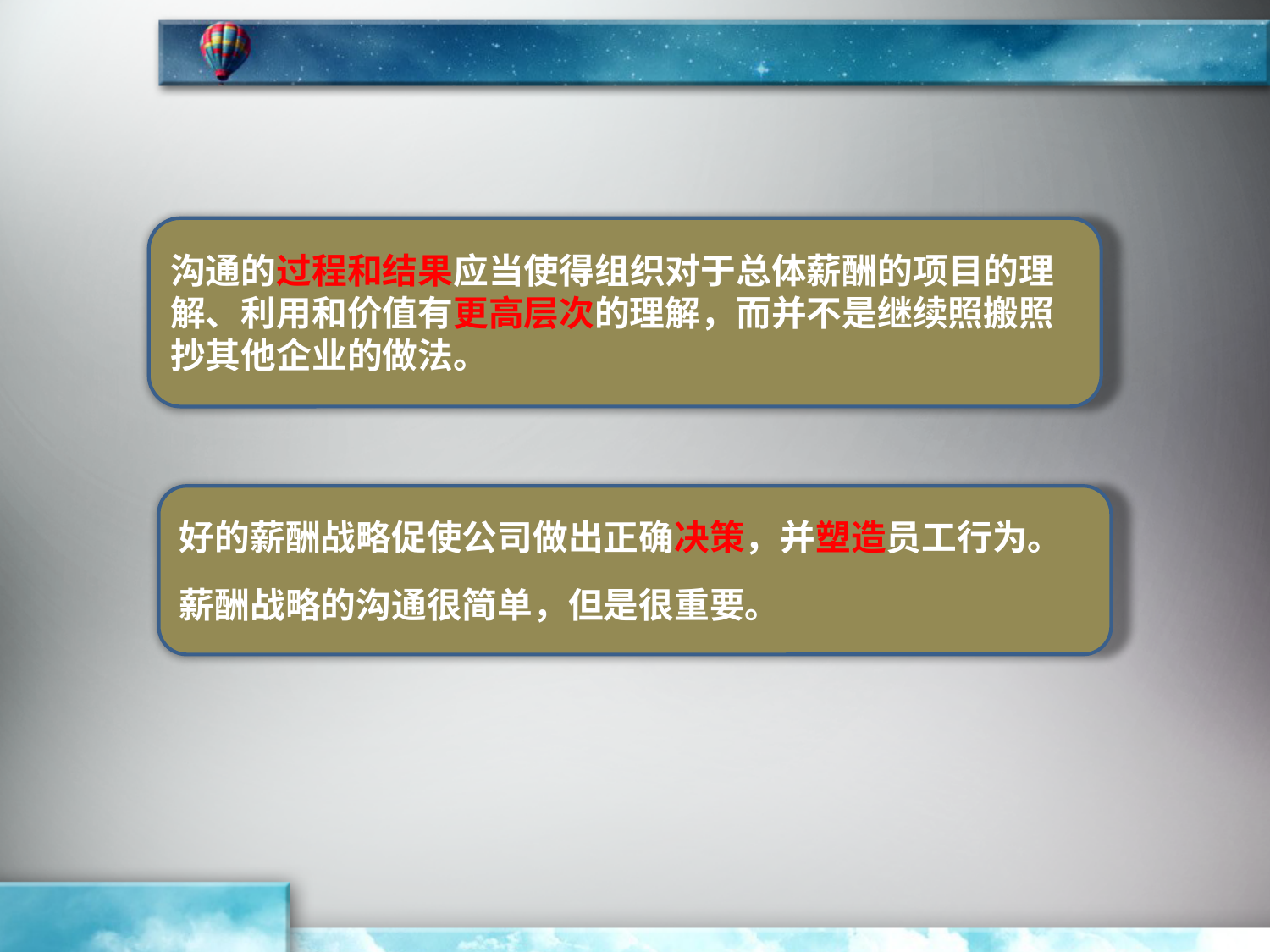

沟通的过程和结果应当使得组织对于总体薪酬的项目的理解、利用和价值有更高层次的理解，而并不是继续照搬照抄其他企业的做法。
好的薪酬战略促使公司做出正确决策，并塑造员工行为。

薪酬战略的沟通很简单，但是很重要。